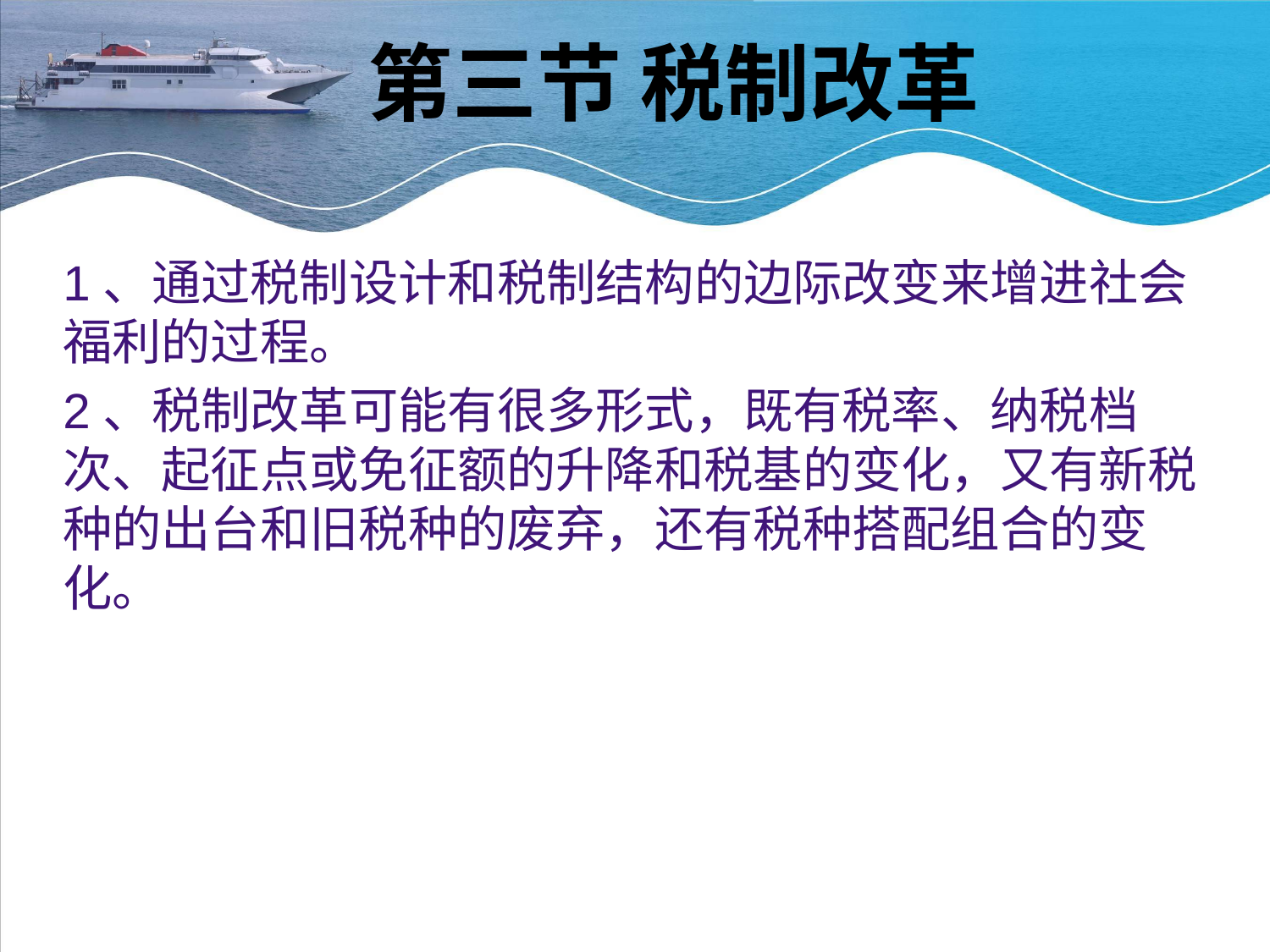

# 第三节 税制改革
1、通过税制设计和税制结构的边际改变来增进社会福利的过程。
2、税制改革可能有很多形式，既有税率、纳税档次、起征点或免征额的升降和税基的变化，又有新税种的出台和旧税种的废弃，还有税种搭配组合的变化。